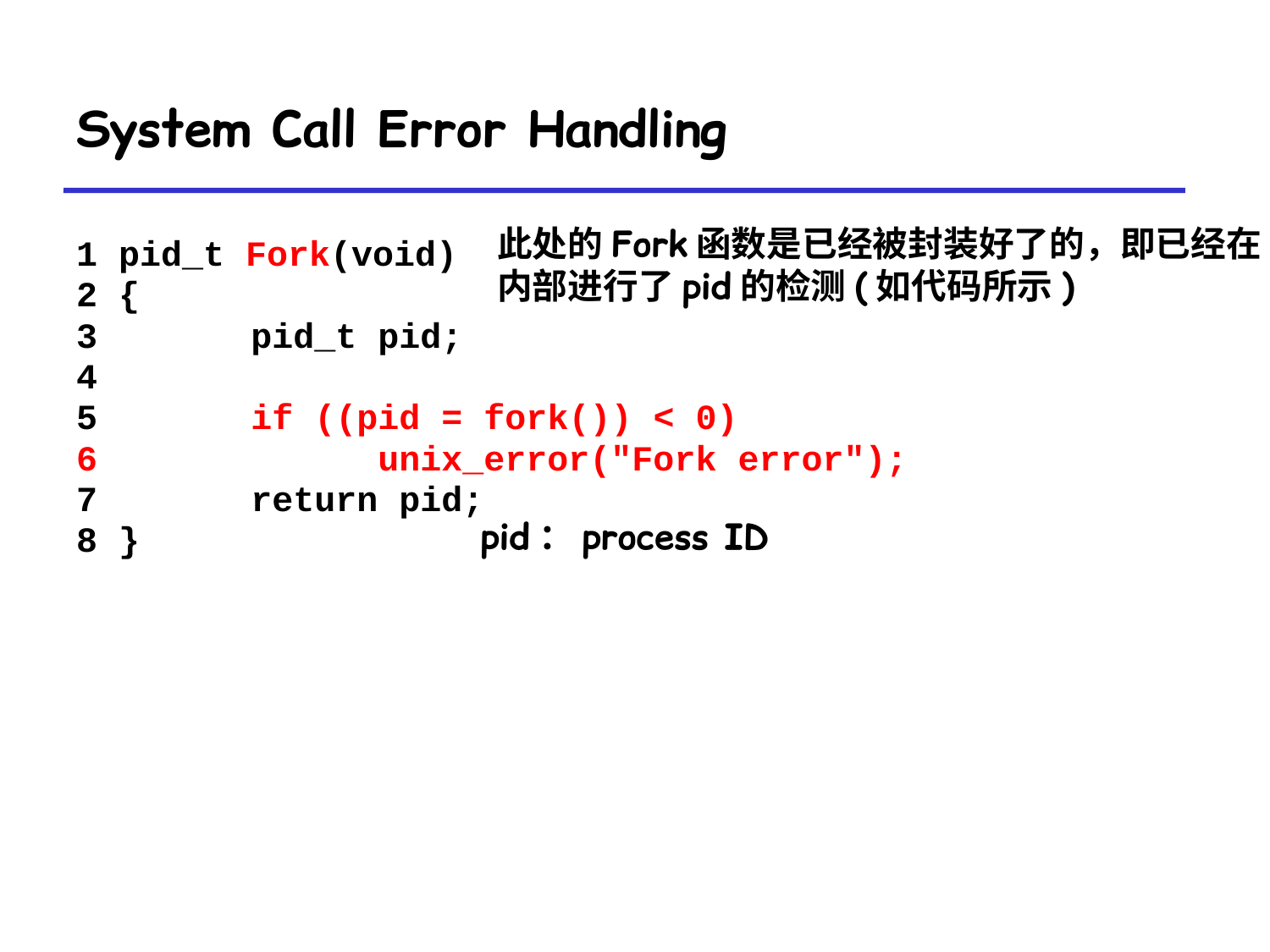

# System Call Error Handling
此处的Fork函数是已经被封装好了的，即已经在
内部进行了pid的检测(如代码所示)
1 pid_t Fork(void)
2 {
3 		pid_t pid;
4
5 		if ((pid = fork()) < 0)
6 			unix_error("Fork error");
7 		return pid;
8 }
pid：process ID
23